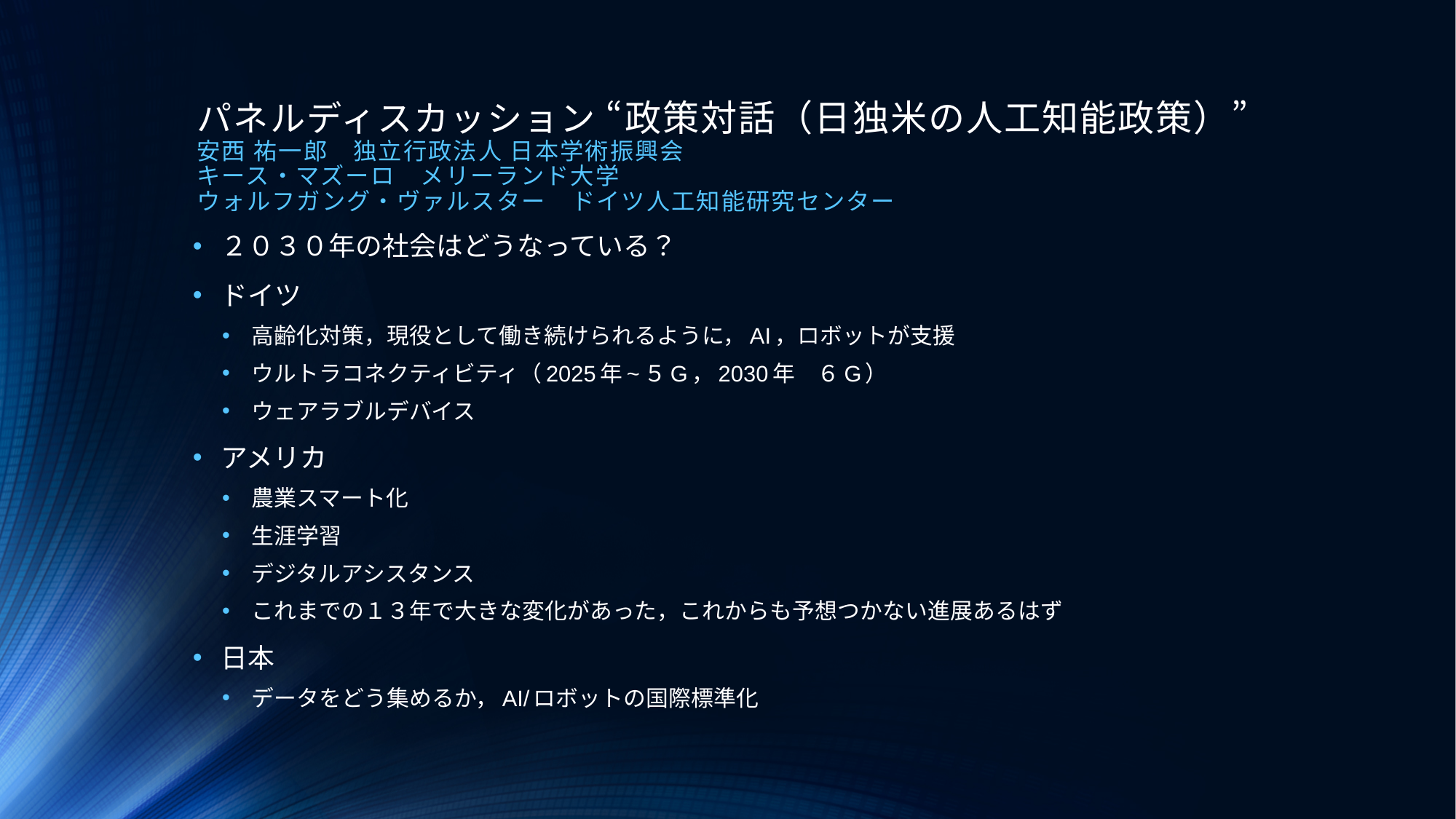

# パネルディスカッション “政策対話（日独米の人工知能政策）” 安西 祐一郎　独立行政法人 日本学術振興会 キース・マズーロ　メリーランド大学 ウォルフガング・ヴァルスター　ドイツ人工知能研究センター
２０３０年の社会はどうなっている？
ドイツ
高齢化対策，現役として働き続けられるように，AI，ロボットが支援
ウルトラコネクティビティ（2025年~５G，2030年　６G）
ウェアラブルデバイス
アメリカ
農業スマート化
生涯学習
デジタルアシスタンス
これまでの１３年で大きな変化があった，これからも予想つかない進展あるはず
日本
データをどう集めるか，AI/ロボットの国際標準化